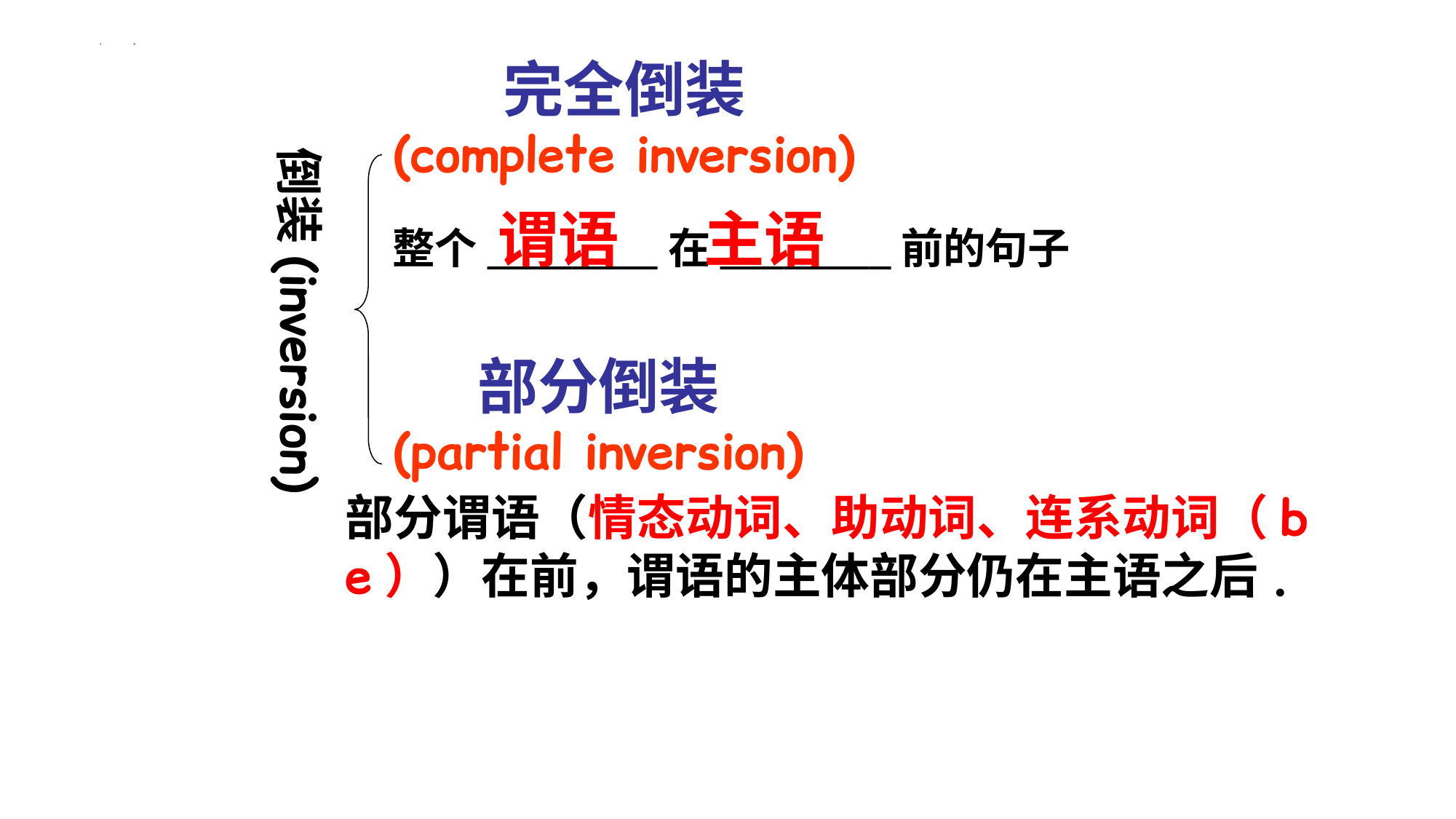

完全倒装
(complete inversion)
倒装(inversion)

谓语
主语
整个________在________前的句子
部分倒装
(partial inversion)
部分谓语（情态动词、助动词、连系动词（be））在前，谓语的主体部分仍在主语之后.